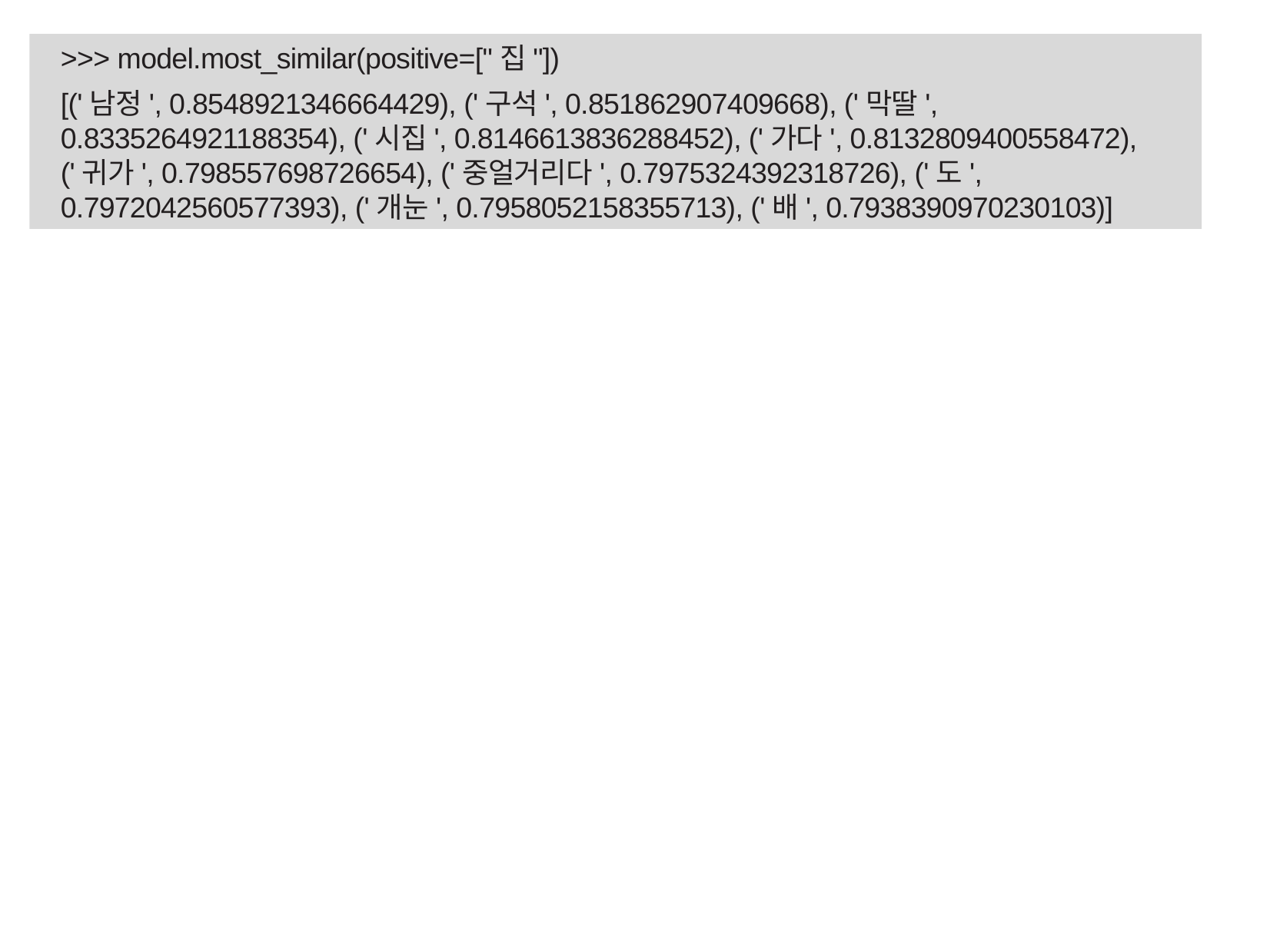

>>> model.most_similar(positive=["집"])
[('남정', 0.8548921346664429), ('구석', 0.851862907409668), ('막딸', 0.8335264921188354), ('시집', 0.8146613836288452), ('가다', 0.8132809400558472), ('귀가', 0.798557698726654), ('중얼거리다', 0.7975324392318726), ('도', 0.7972042560577393), ('개눈', 0.7958052158355713), ('배', 0.7938390970230103)]